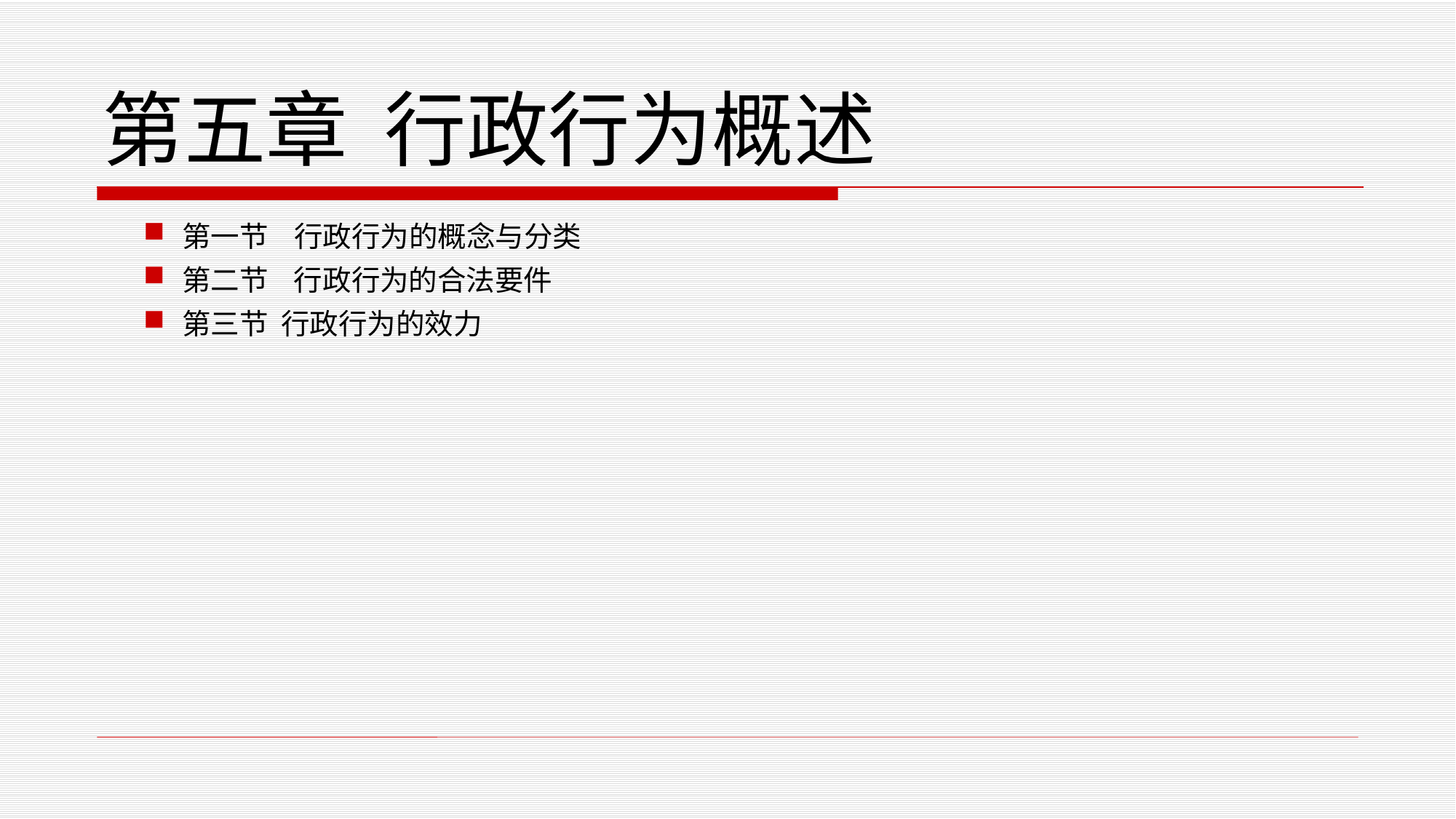

# 第五章  行政行为概述
第一节    行政行为的概念与分类
第二节    行政行为的合法要件
第三节  行政行为的效力